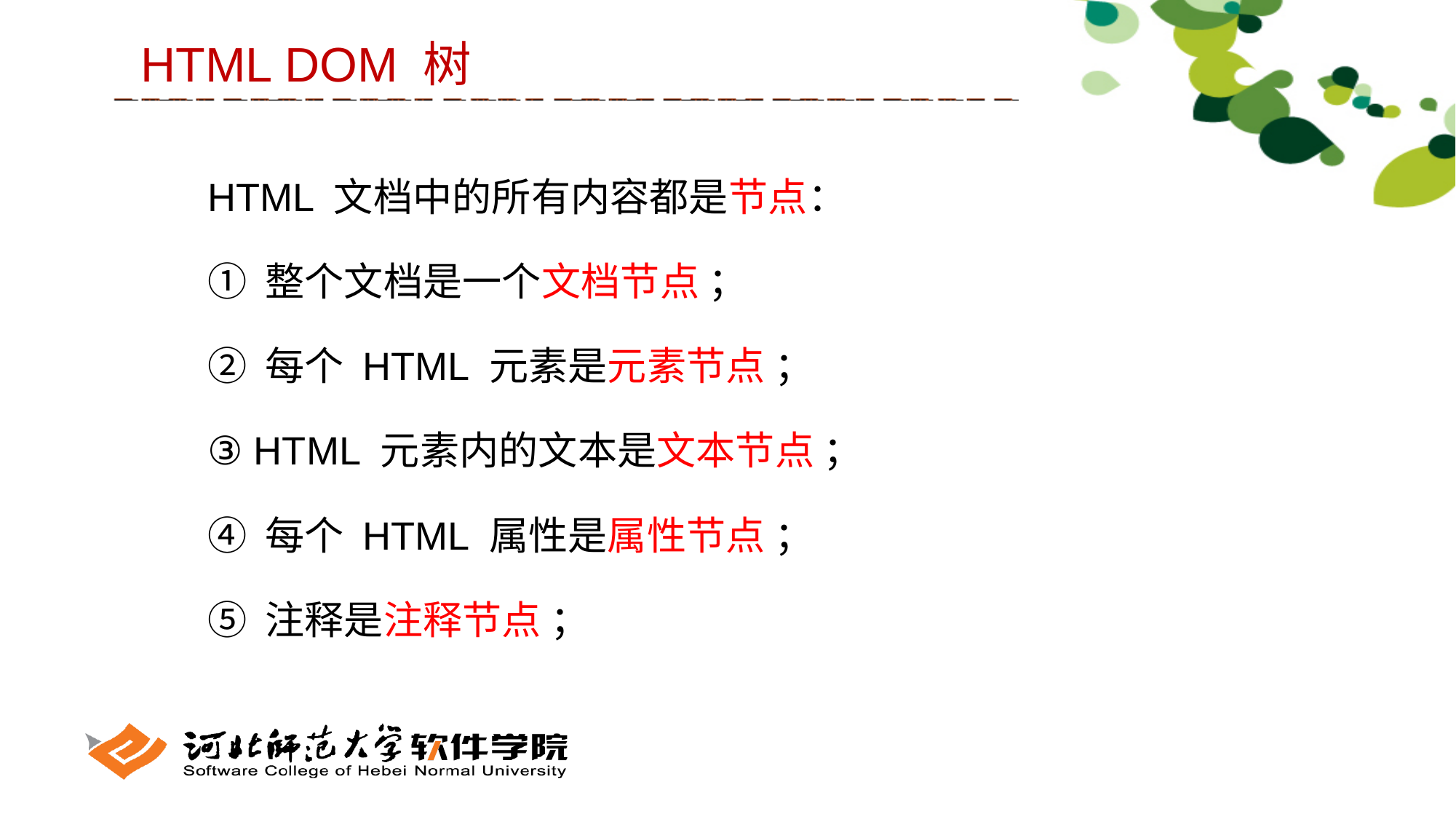

HTML DOM 树
HTML 文档中的所有内容都是节点：
① 整个文档是一个文档节点 ；
② 每个 HTML 元素是元素节点 ；
③ HTML 元素内的文本是文本节点 ；
④ 每个 HTML 属性是属性节点 ；
⑤ 注释是注释节点 ；